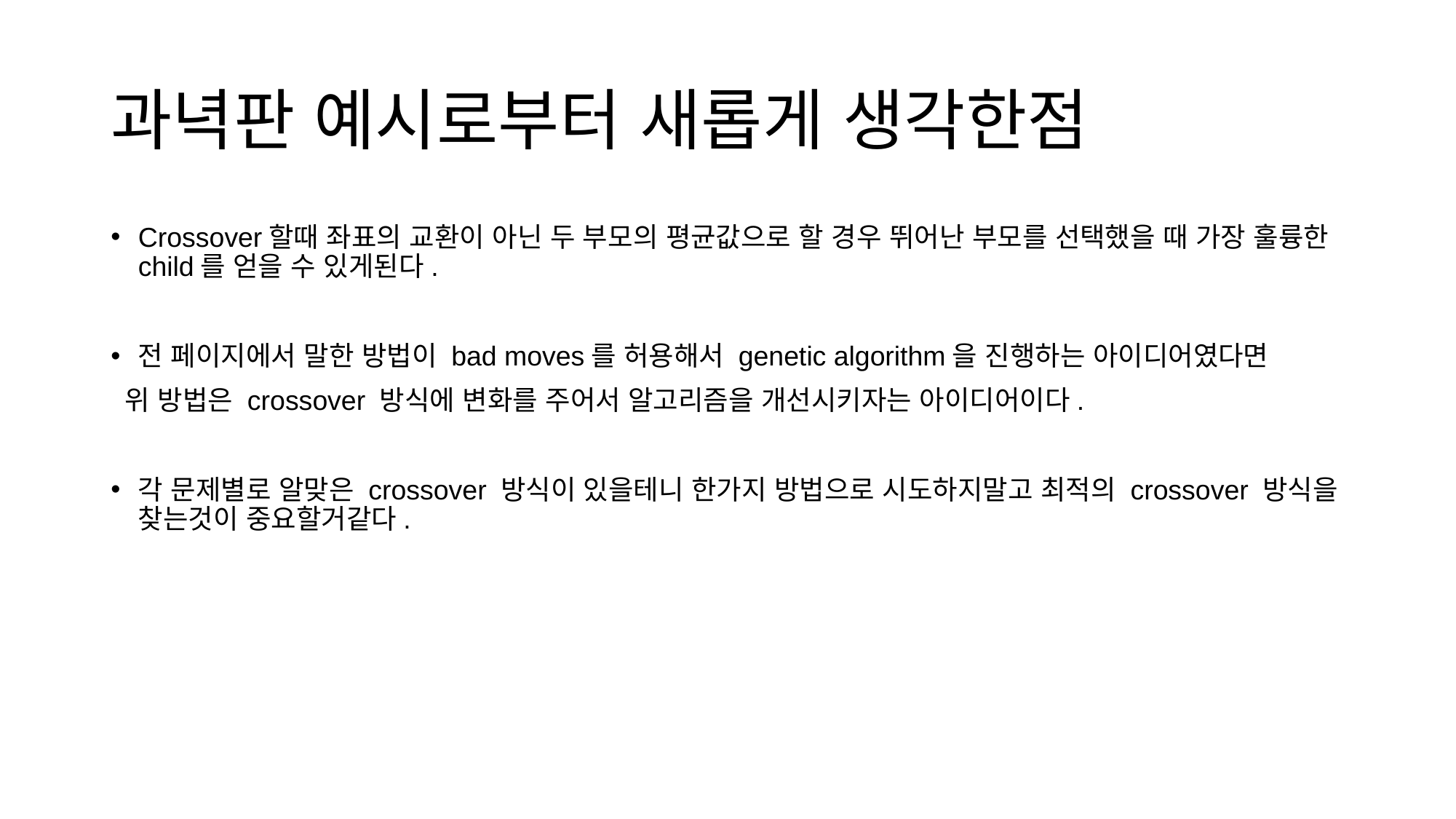

# 과녁판 예시로부터 새롭게 생각한점
Crossover할때 좌표의 교환이 아닌 두 부모의 평균값으로 할 경우 뛰어난 부모를 선택했을 때 가장 훌륭한 child를 얻을 수 있게된다.

전 페이지에서 말한 방법이 bad moves를 허용해서 genetic algorithm을 진행하는 아이디어였다면
 위 방법은 crossover 방식에 변화를 주어서 알고리즘을 개선시키자는 아이디어이다.

각 문제별로 알맞은 crossover 방식이 있을테니 한가지 방법으로 시도하지말고 최적의 crossover 방식을 찾는것이 중요할거같다.